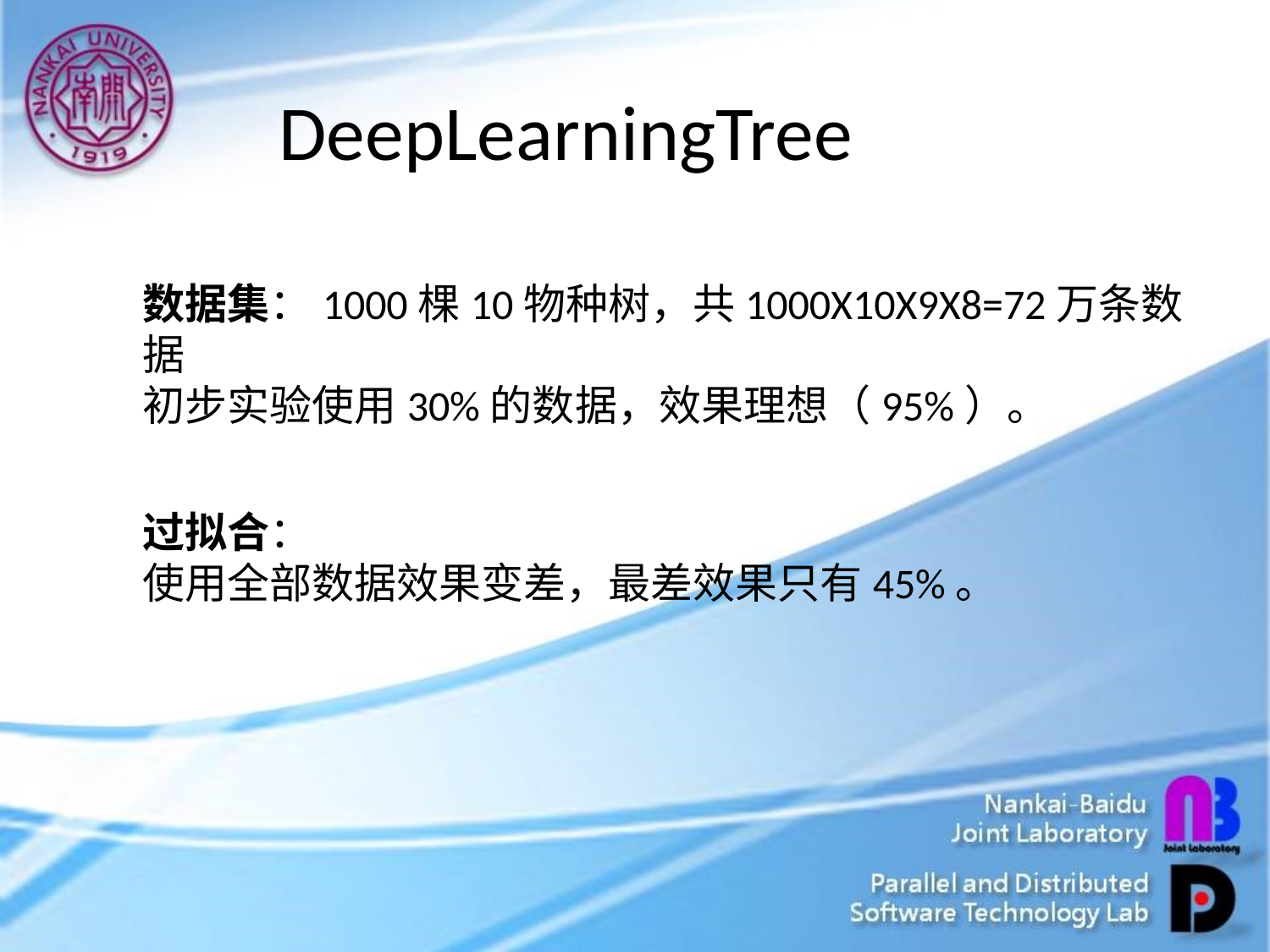

DeepLearningTree
数据集：1000棵10物种树，共1000X10X9X8=72万条数据
初步实验使用30%的数据，效果理想（95%）。

过拟合：
使用全部数据效果变差，最差效果只有45%。